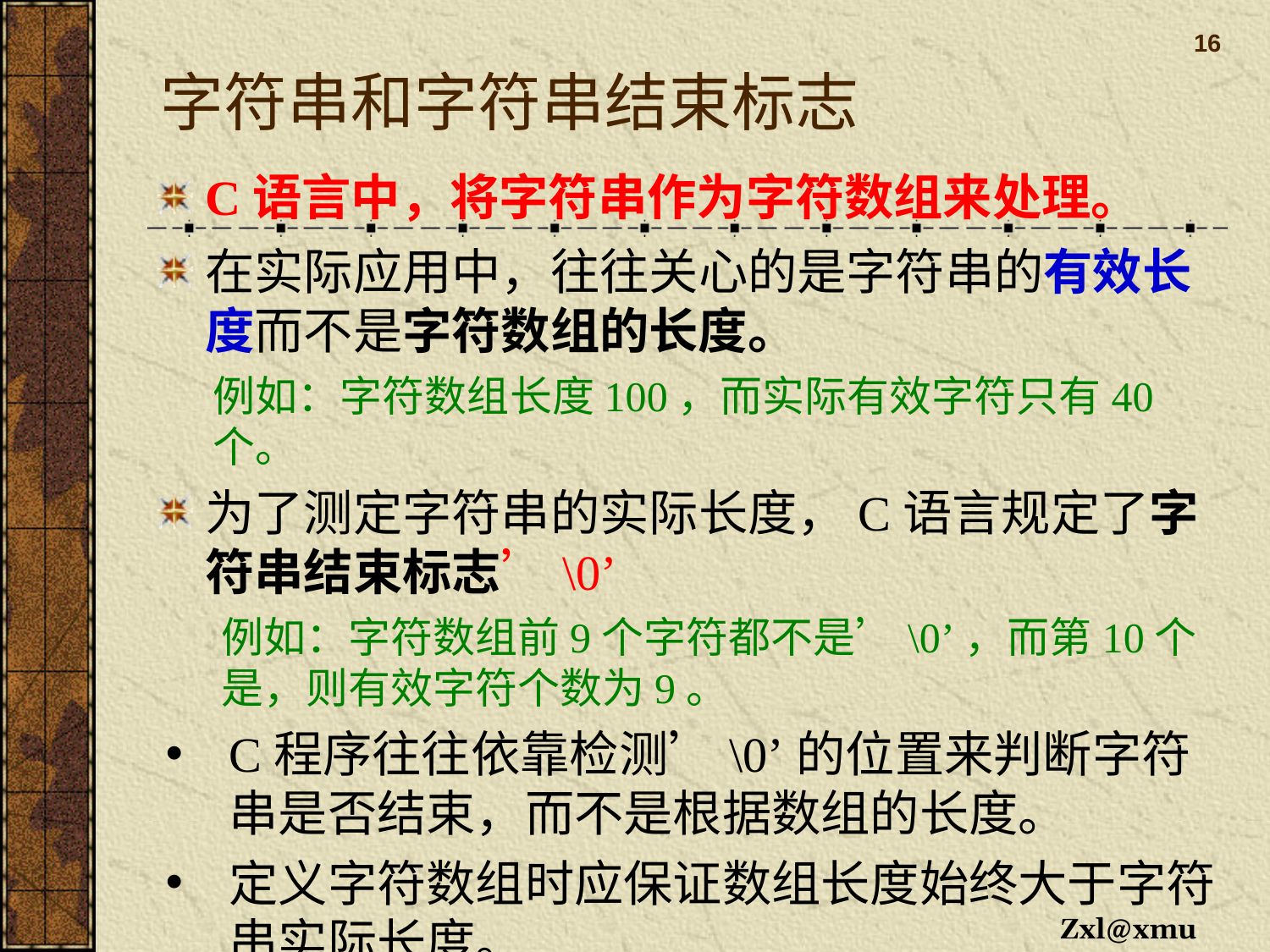

16
# 字符串和字符串结束标志
C语言中，将字符串作为字符数组来处理。
在实际应用中，往往关心的是字符串的有效长度而不是字符数组的长度。
例如：字符数组长度100，而实际有效字符只有40个。
为了测定字符串的实际长度，C语言规定了字符串结束标志’\0’
例如：字符数组前9个字符都不是’\0’，而第10个是，则有效字符个数为9。
C程序往往依靠检测’\0’的位置来判断字符串是否结束，而不是根据数组的长度。
定义字符数组时应保证数组长度始终大于字符串实际长度。